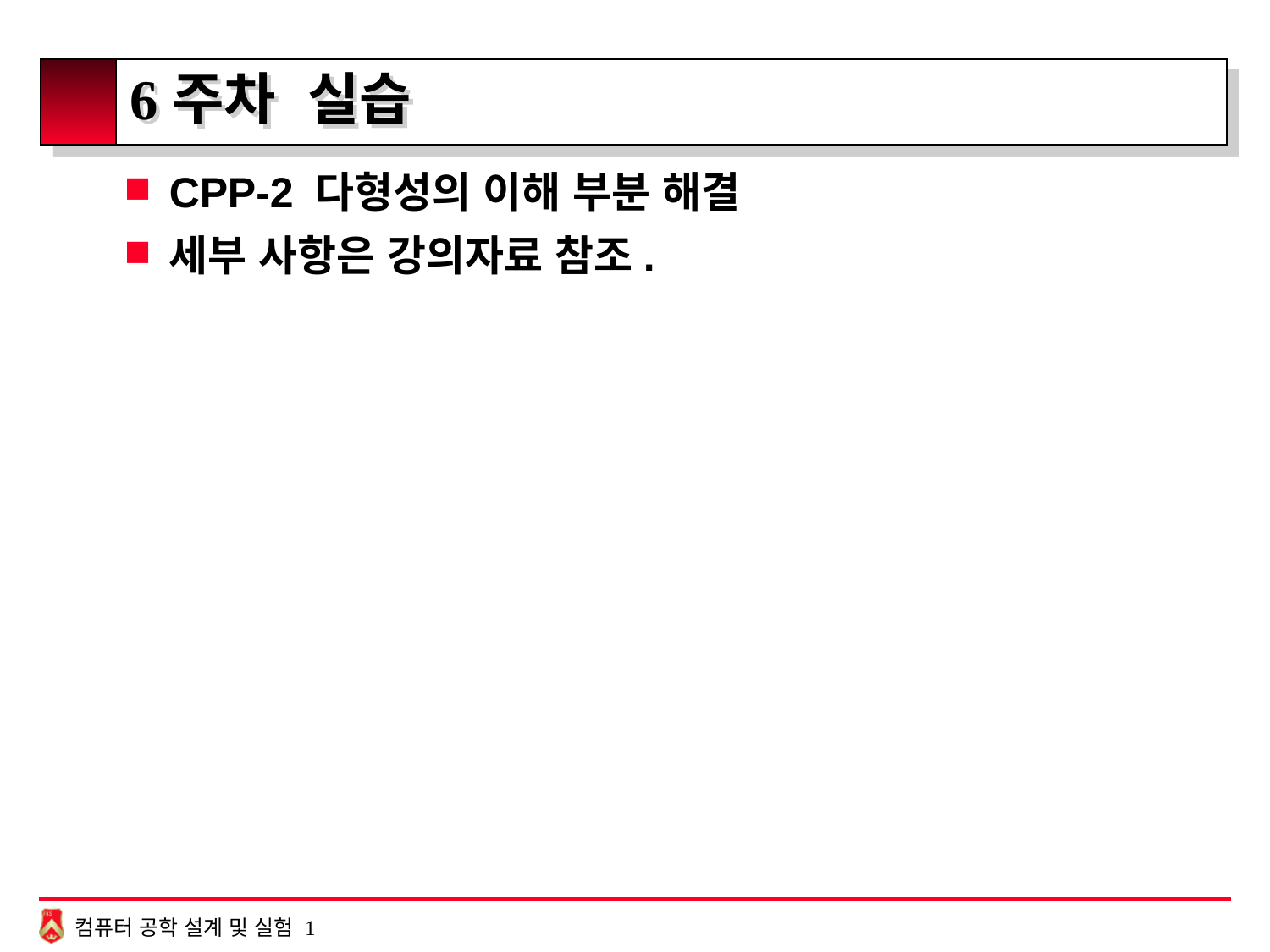

# 6주차  실습
CPP-2 다형성의 이해 부분 해결
세부 사항은 강의자료 참조.